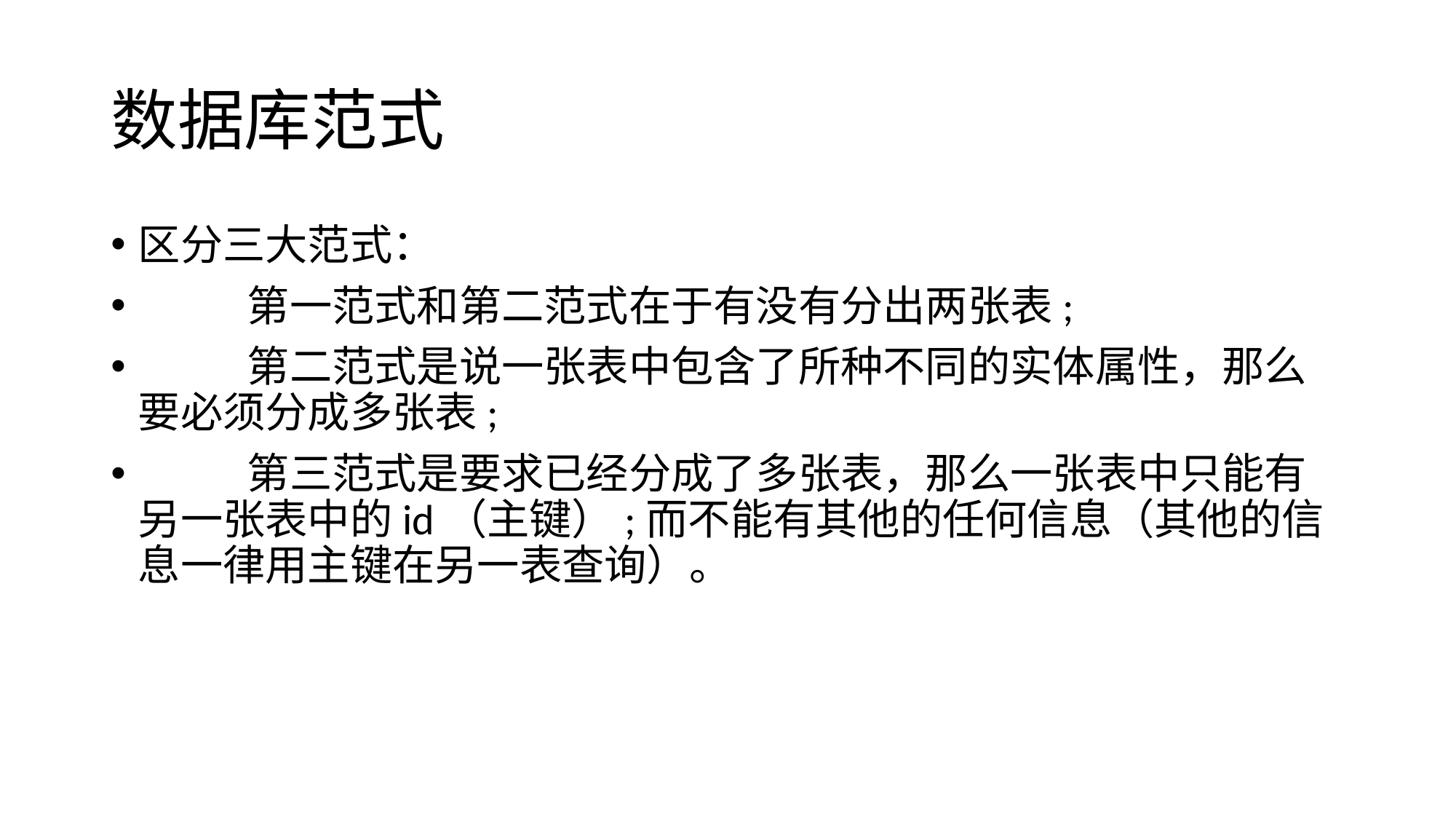

# 数据库范式
区分三大范式：
	第一范式和第二范式在于有没有分出两张表;
	第二范式是说一张表中包含了所种不同的实体属性，那么要必须分成多张表;
	第三范式是要求已经分成了多张表，那么一张表中只能有另一张表中的id（主键）;而不能有其他的任何信息（其他的信息一律用主键在另一表查询）。